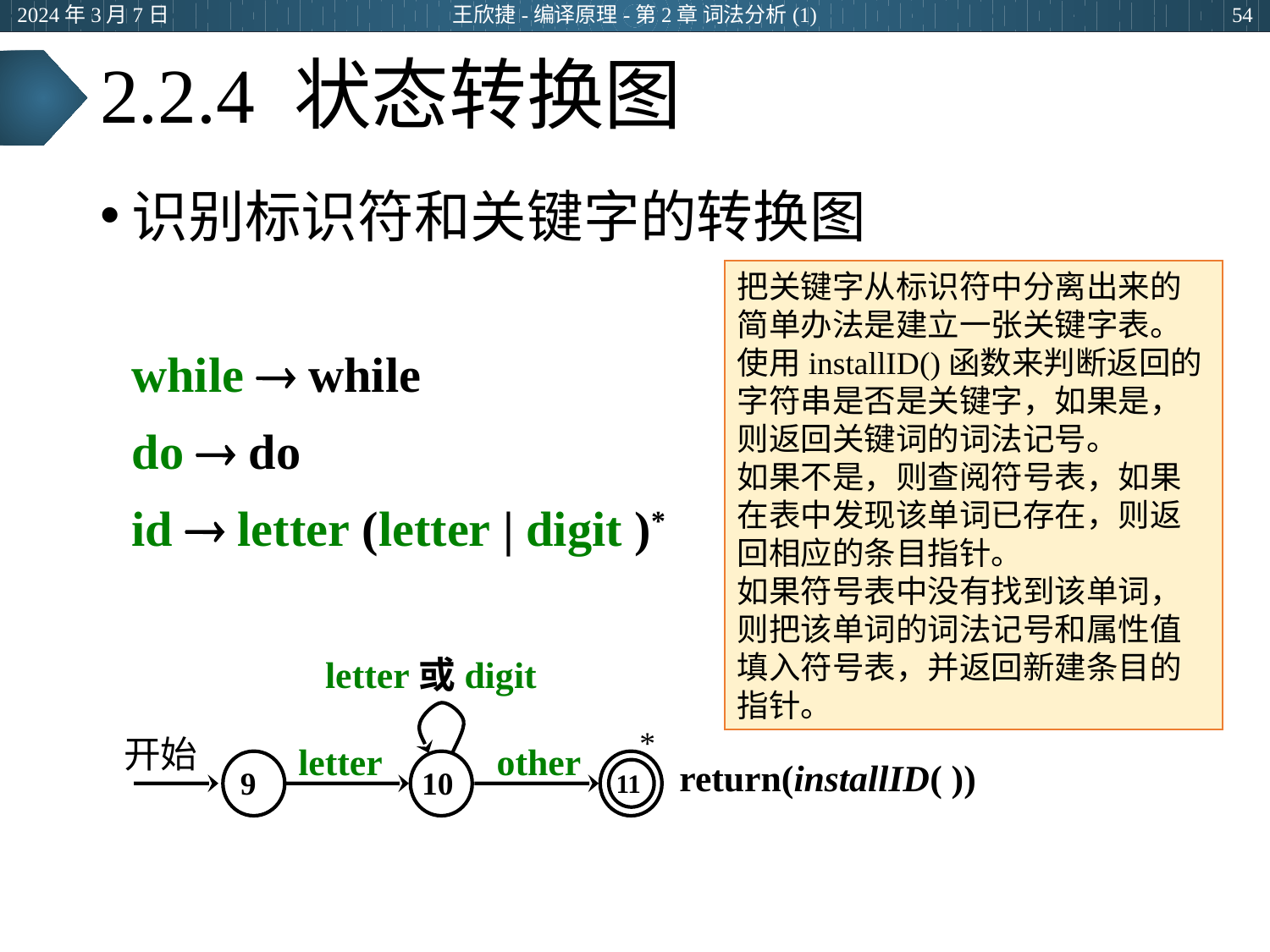

2024年3月7日
王欣捷-编译原理-第2章 词法分析(1)
54
# 2.2.4 状态转换图
识别标识符和关键字的转换图

	while → while
	do → do
	id → letter (letter | digit )*
把关键字从标识符中分离出来的简单办法是建立一张关键字表。
使用installID()函数来判断返回的字符串是否是关键字，如果是，则返回关键词的词法记号。
如果不是，则查阅符号表，如果在表中发现该单词已存在，则返回相应的条目指针。
如果符号表中没有找到该单词，则把该单词的词法记号和属性值填入符号表，并返回新建条目的指针。
letter或digit

*
开始
letter
other
9
10

11
return(installID( ))